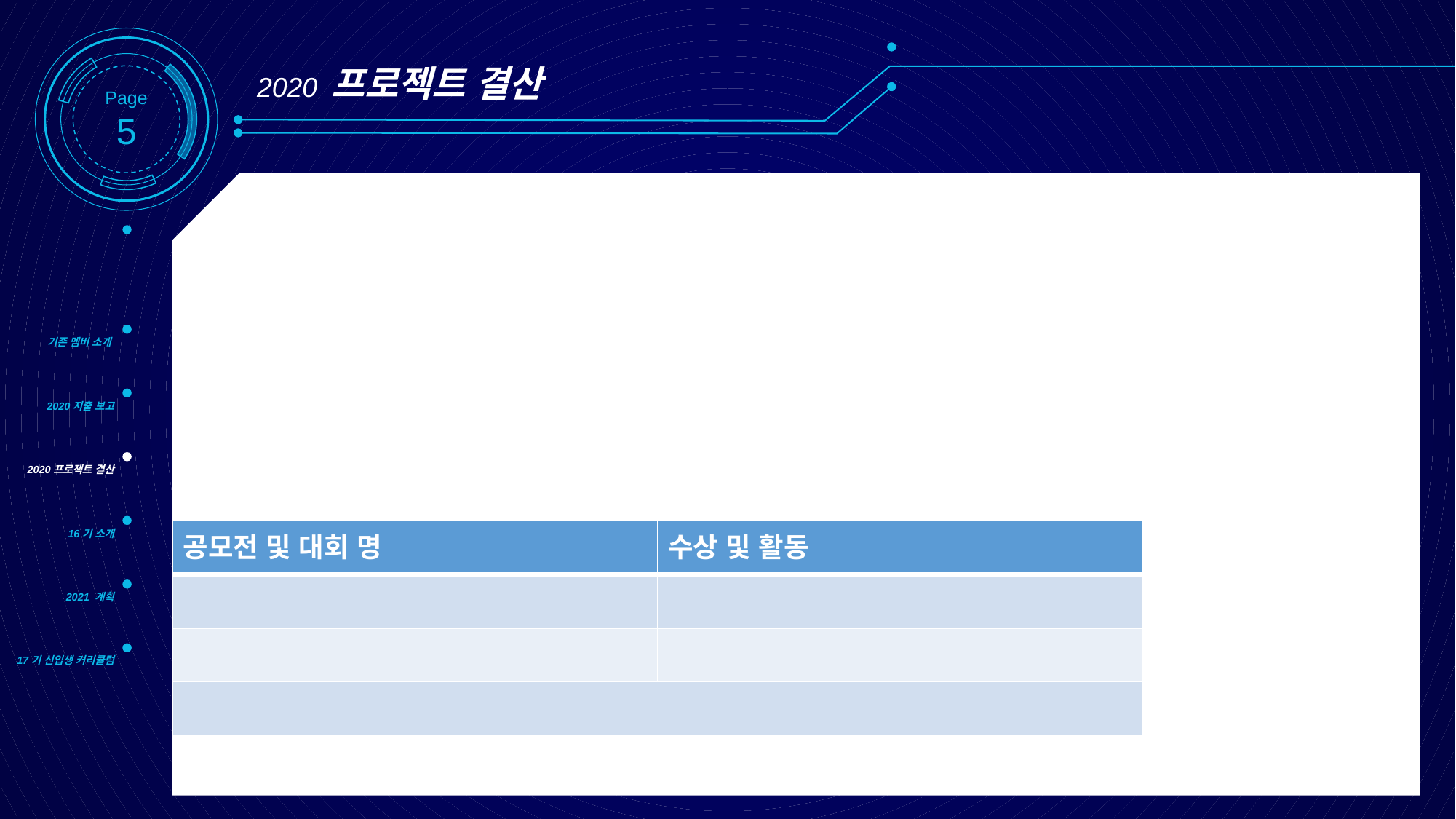

Page5
2020 프로젝트 결산

기존 멤버 소개
2020지출 보고
2020프로젝트 결산
16기 소개
2021 계획
17기 신입생 커리큘럼

| 공모전 및 대회 명 | 수상 및 활동 |
| --- | --- |
|  |  |
|  |  |
|  |  |